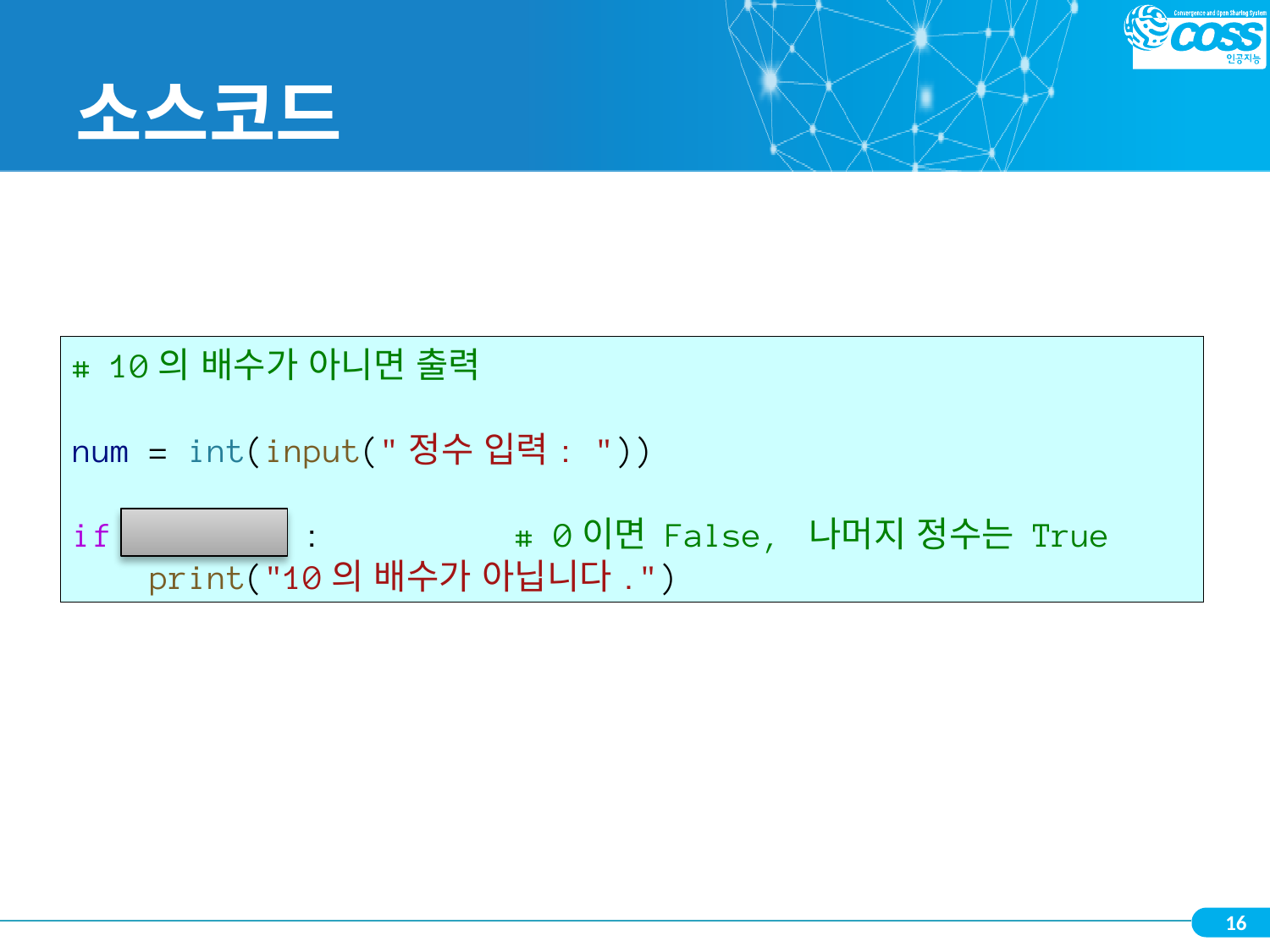

# 소스코드

# 10의 배수가 아니면 출력
num = int(input("정수 입력: "))
if num % 10 :          # 0이면 False, 나머지 정수는 True
    print("10의 배수가 아닙니다.")